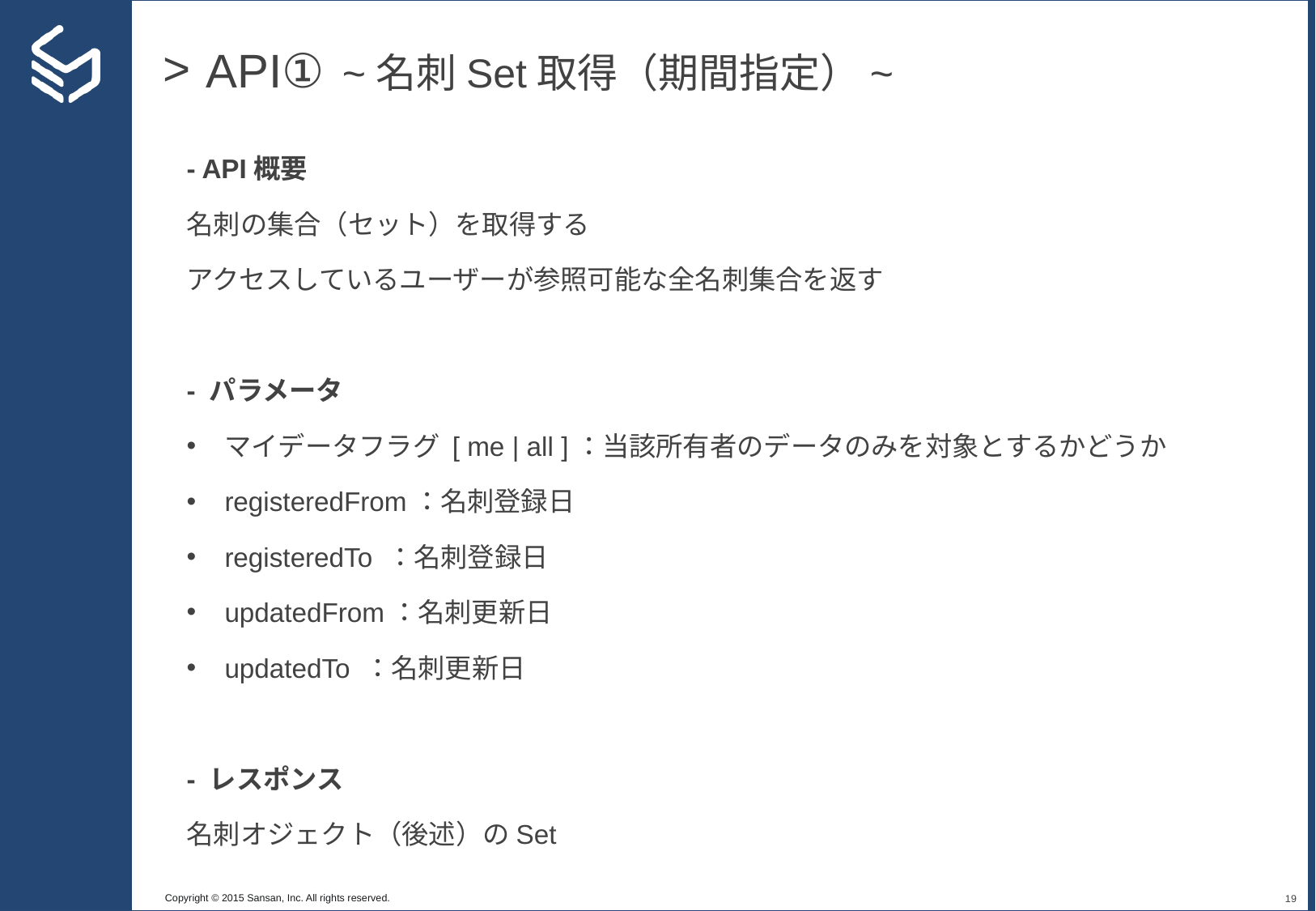

# API① ~名刺Set取得（期間指定）~
- API概要
名刺の集合（セット）を取得する
アクセスしているユーザーが参照可能な全名刺集合を返す

- パラメータ
マイデータフラグ [ me | all ]：当該所有者のデータのみを対象とするかどうか
registeredFrom：名刺登録日
registeredTo ：名刺登録日
updatedFrom：名刺更新日
updatedTo ：名刺更新日

- レスポンス
名刺オジェクト（後述）のSet
19